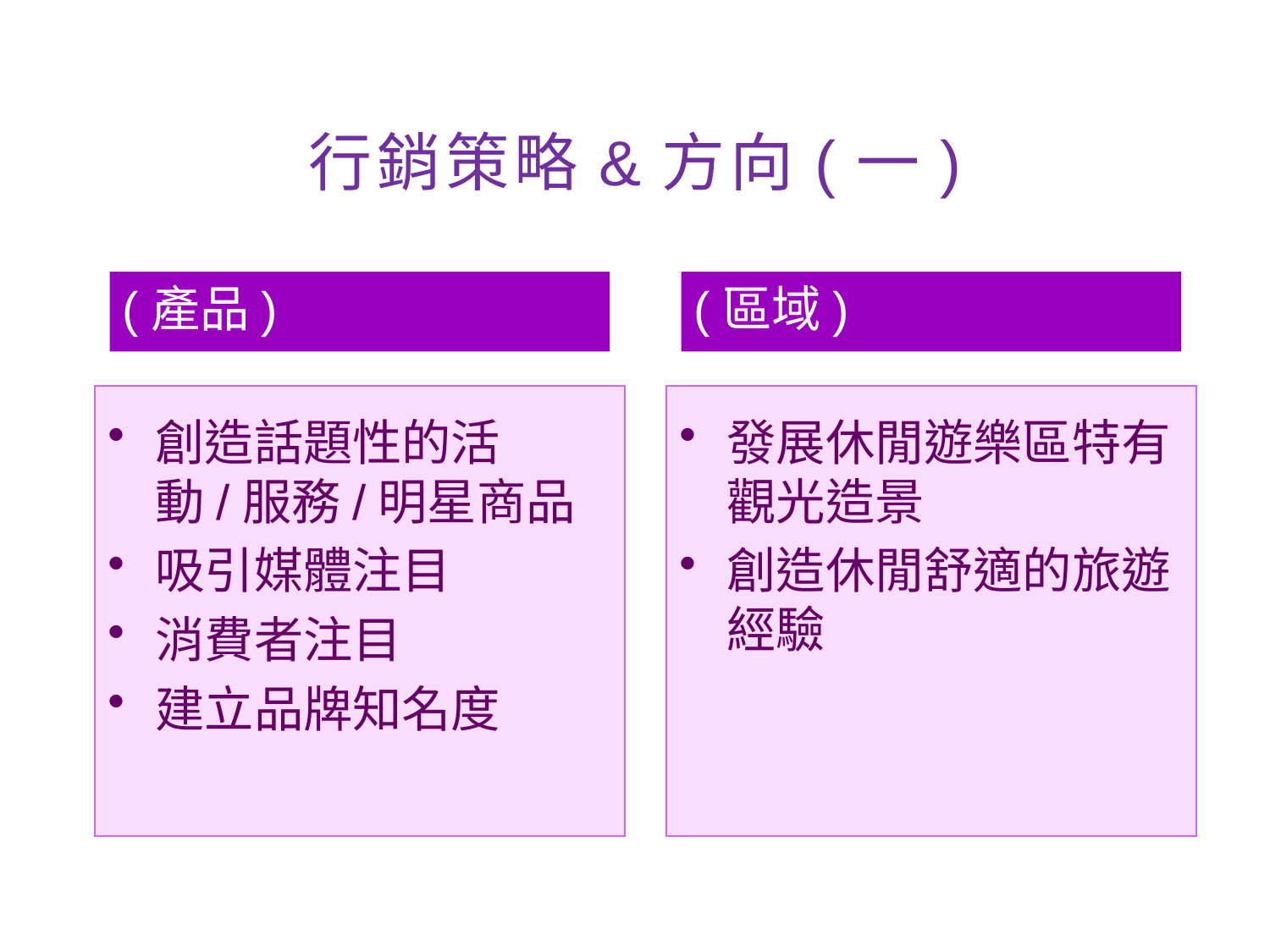

# 行銷策略&方向(一)
(產品)

(區域)

創造話題性的活動/服務/明星商品
吸引媒體注目
消費者注目
建立品牌知名度
發展休閒遊樂區特有觀光造景
創造休閒舒適的旅遊經驗